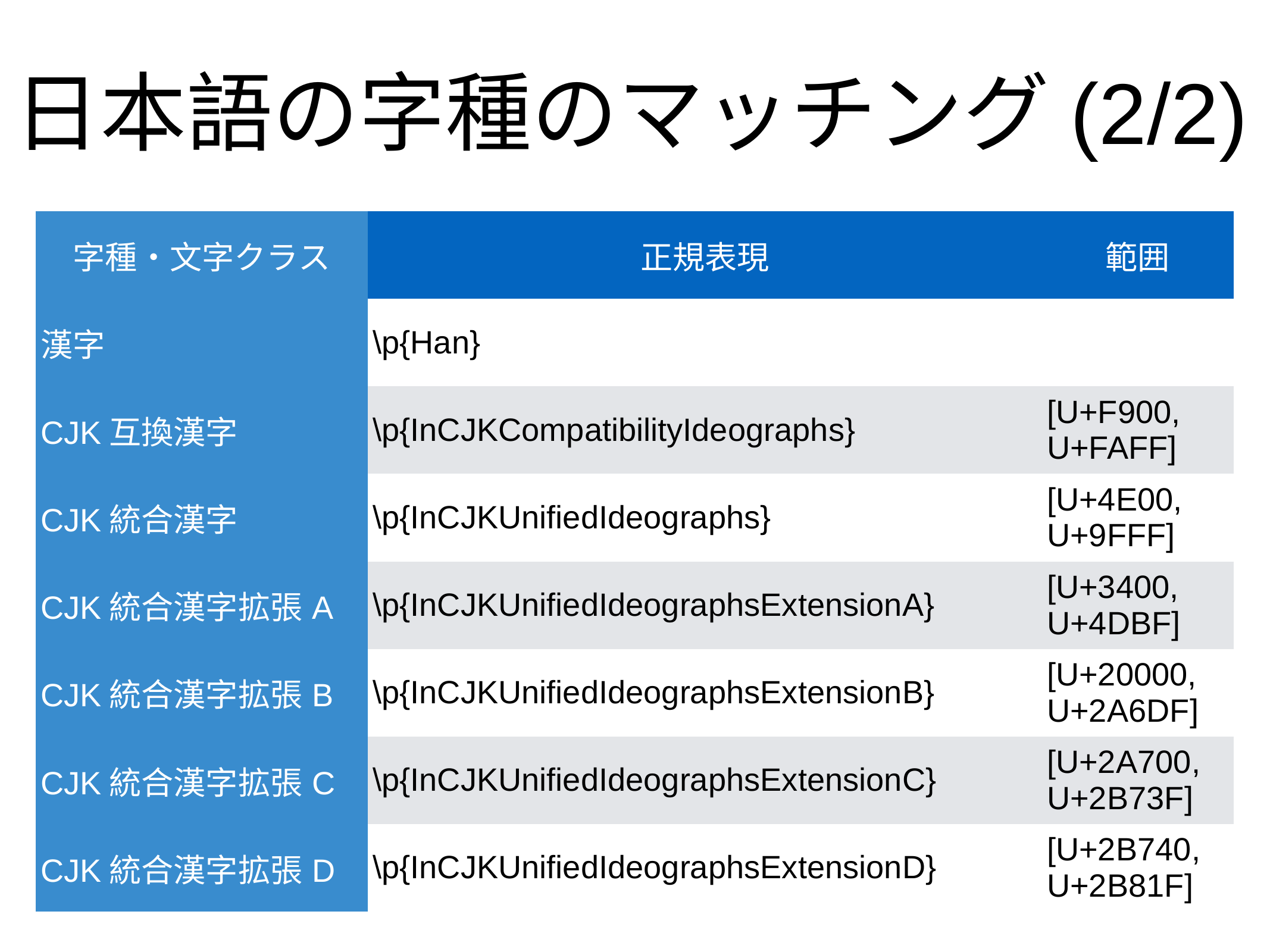

# 日本語の字種のマッチング(2/2)
| 字種・文字クラス | 正規表現 | 範囲 |
| --- | --- | --- |
| 漢字 | \p{Han} |  |
| CJK互換漢字 | \p{InCJKCompatibilityIdeographs} | [U+F900, U+FAFF] |
| CJK統合漢字 | \p{InCJKUnifiedIdeographs} | [U+4E00, U+9FFF] |
| CJK統合漢字拡張A | \p{InCJKUnifiedIdeographsExtensionA} | [U+3400, U+4DBF] |
| CJK統合漢字拡張B | \p{InCJKUnifiedIdeographsExtensionB} | [U+20000, U+2A6DF] |
| CJK統合漢字拡張C | \p{InCJKUnifiedIdeographsExtensionC} | [U+2A700, U+2B73F] |
| CJK統合漢字拡張D | \p{InCJKUnifiedIdeographsExtensionD} | [U+2B740, U+2B81F] |